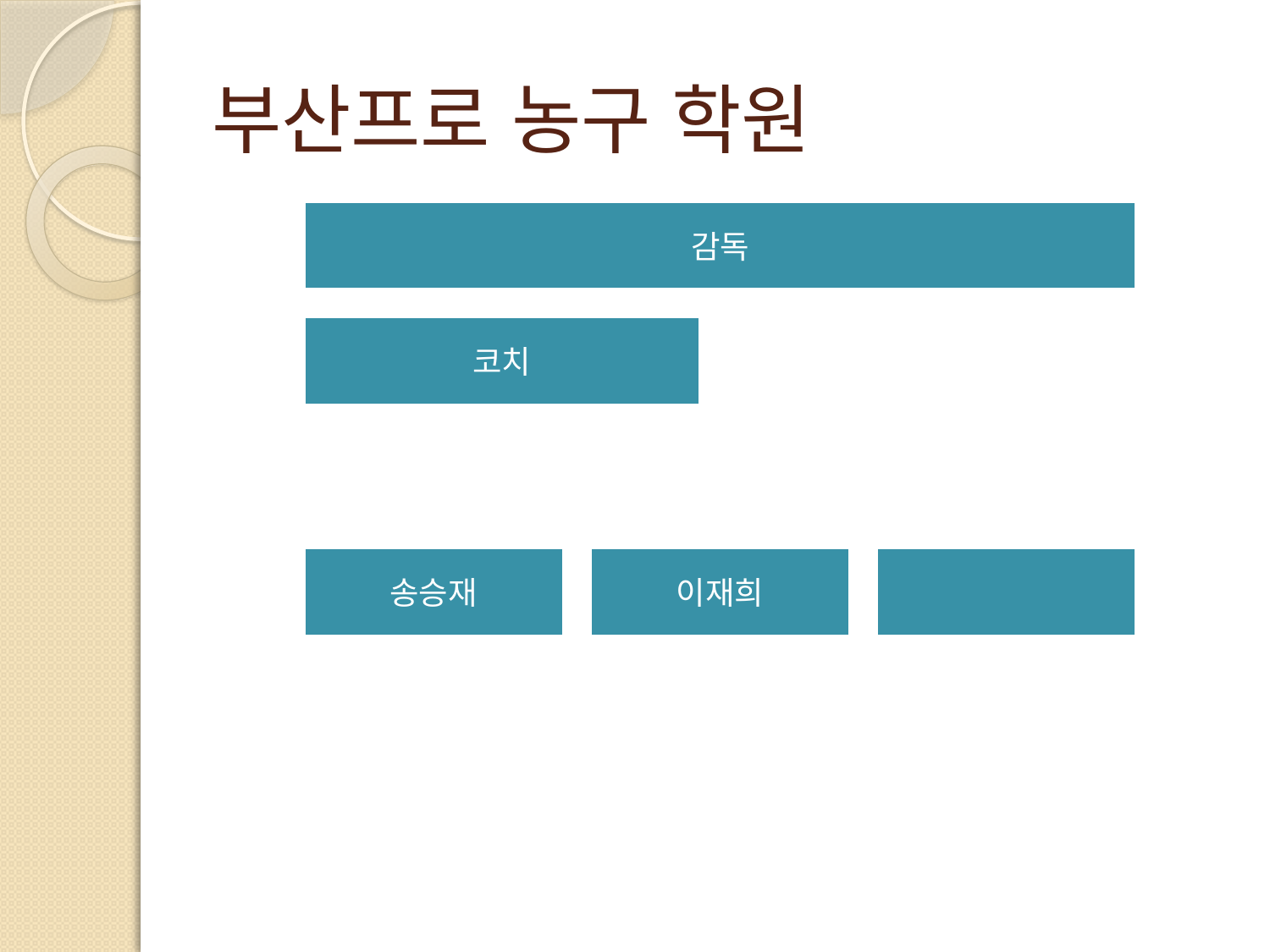

# 부산프로 농구 학원
감독
코치
송승재
이재희